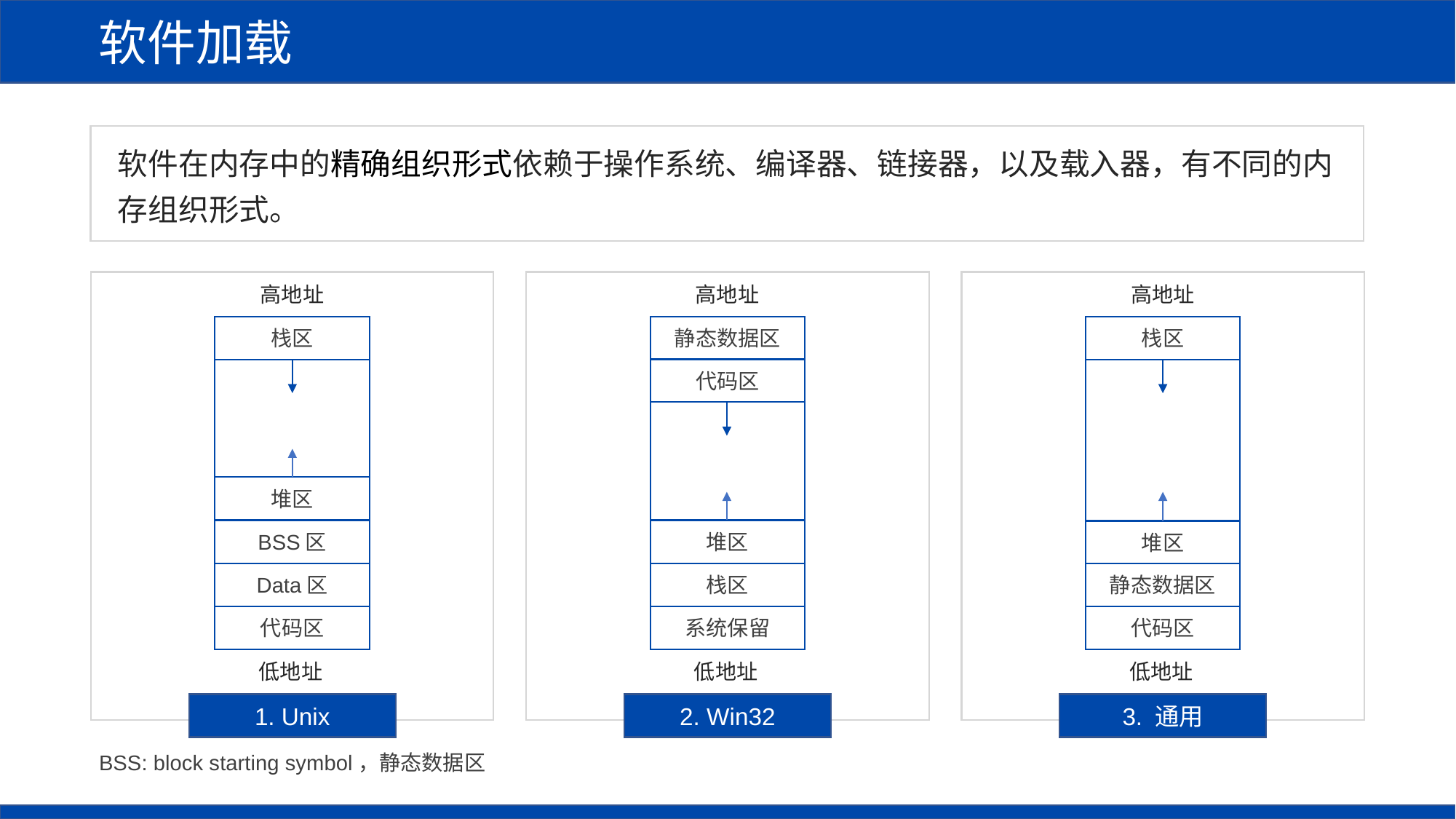

软件加载

软件在内存中的精确组织形式依赖于操作系统、编译器、链接器，以及载入器，有不同的内存组织形式。

高地址
栈区

堆区
BSS区
Data区
代码区
低地址
1. Unix

高地址
静态数据区
代码区

堆区
栈区
系统保留
低地址
2. Win32

高地址
栈区

堆区
静态数据区
代码区
低地址
3. 通用
BSS: block starting symbol，静态数据区